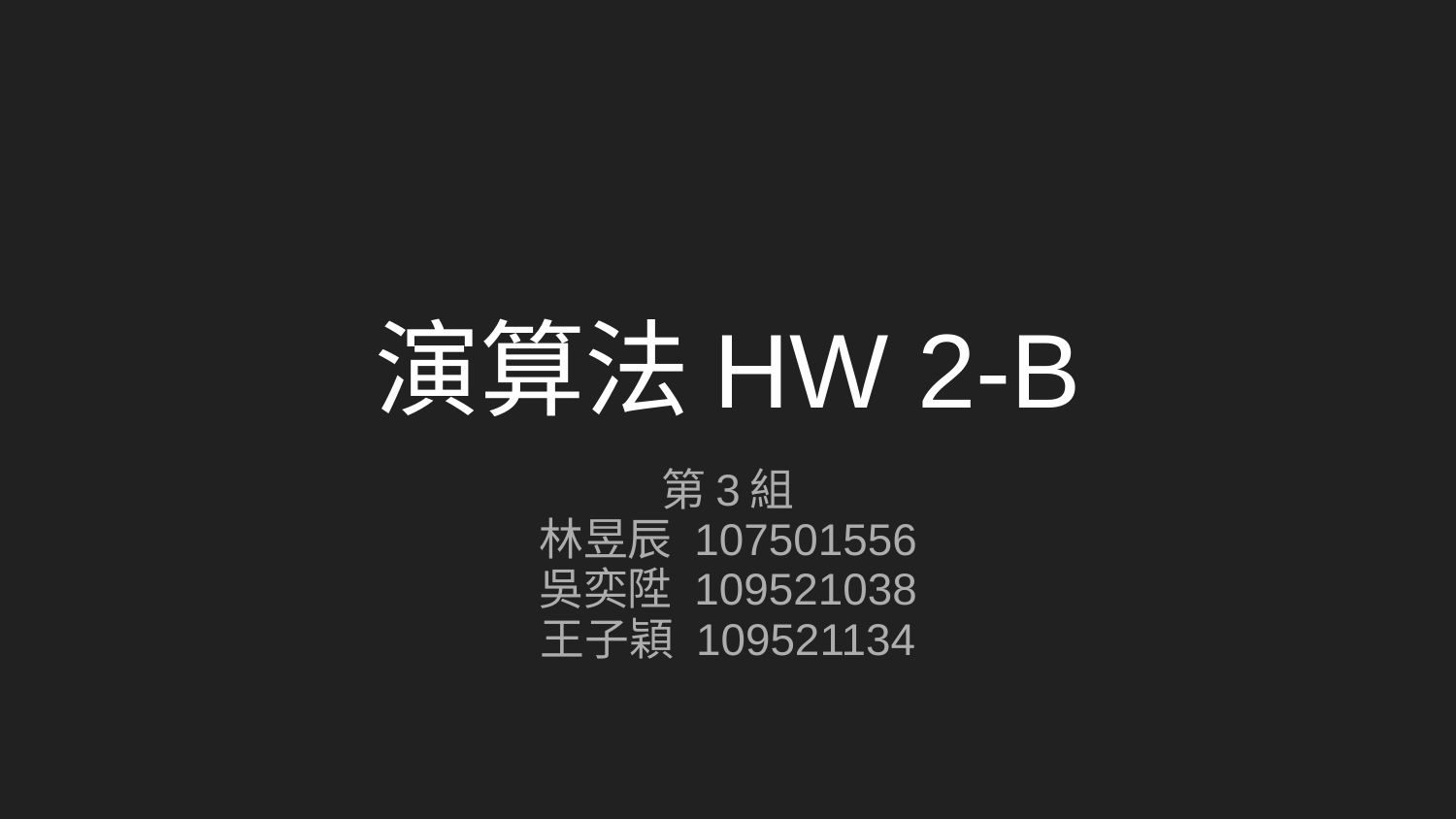

# 演算法HW 2-B
第3組
林昱辰 107501556
吳奕陞 109521038
王子穎 109521134